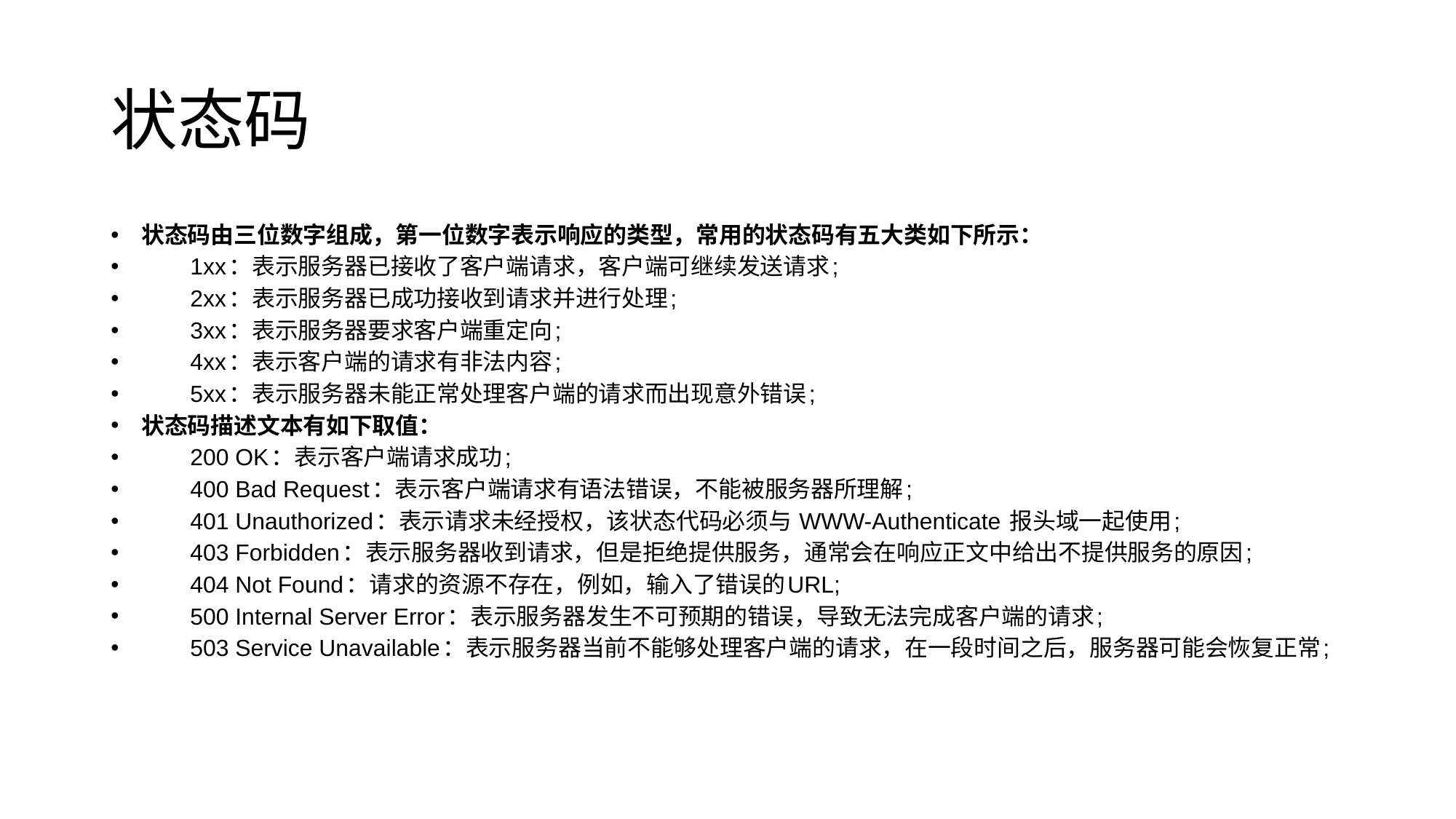

# 状态码
状态码由三位数字组成，第一位数字表示响应的类型，常用的状态码有五大类如下所示：
　　1xx：表示服务器已接收了客户端请求，客户端可继续发送请求;
　　2xx：表示服务器已成功接收到请求并进行处理;
　　3xx：表示服务器要求客户端重定向;
　　4xx：表示客户端的请求有非法内容;
　　5xx：表示服务器未能正常处理客户端的请求而出现意外错误;
状态码描述文本有如下取值：
　　200 OK：表示客户端请求成功;
　　400 Bad Request：表示客户端请求有语法错误，不能被服务器所理解;
　　401 Unauthorized：表示请求未经授权，该状态代码必须与 WWW-Authenticate 报头域一起使用;
　　403 Forbidden：表示服务器收到请求，但是拒绝提供服务，通常会在响应正文中给出不提供服务的原因;
　　404 Not Found：请求的资源不存在，例如，输入了错误的URL;
　　500 Internal Server Error：表示服务器发生不可预期的错误，导致无法完成客户端的请求;
　　503 Service Unavailable：表示服务器当前不能够处理客户端的请求，在一段时间之后，服务器可能会恢复正常;